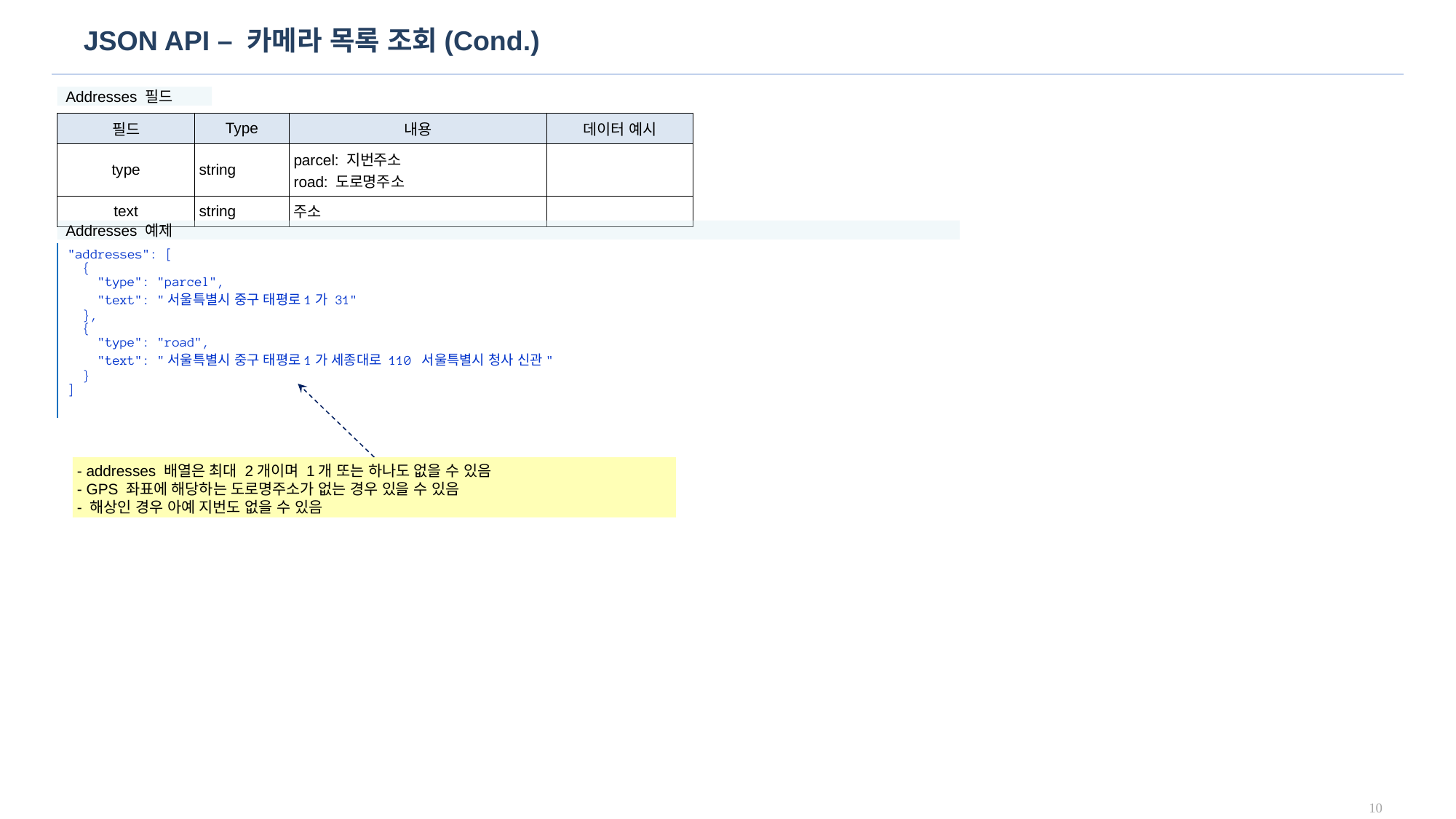

# JSON API – 카메라 목록 조회(Cond.)
Addresses 필드
| 필드 | Type | 내용 | 데이터 예시 |
| --- | --- | --- | --- |
| type | string | parcel: 지번주소 road: 도로명주소 |  |
| text | string | 주소 |  |
Addresses 예제
| "addresses": [ { "type": "parcel", "text": "서울특별시 중구 태평로1가 31" }, { "type": "road", "text": "서울특별시 중구 태평로1가 세종대로 110 서울특별시 청사 신관" } ] |
| --- |
- addresses 배열은 최대 2개이며 1개 또는 하나도 없을 수 있음
- GPS 좌표에 해당하는 도로명주소가 없는 경우 있을 수 있음
- 해상인 경우 아예 지번도 없을 수 있음

10